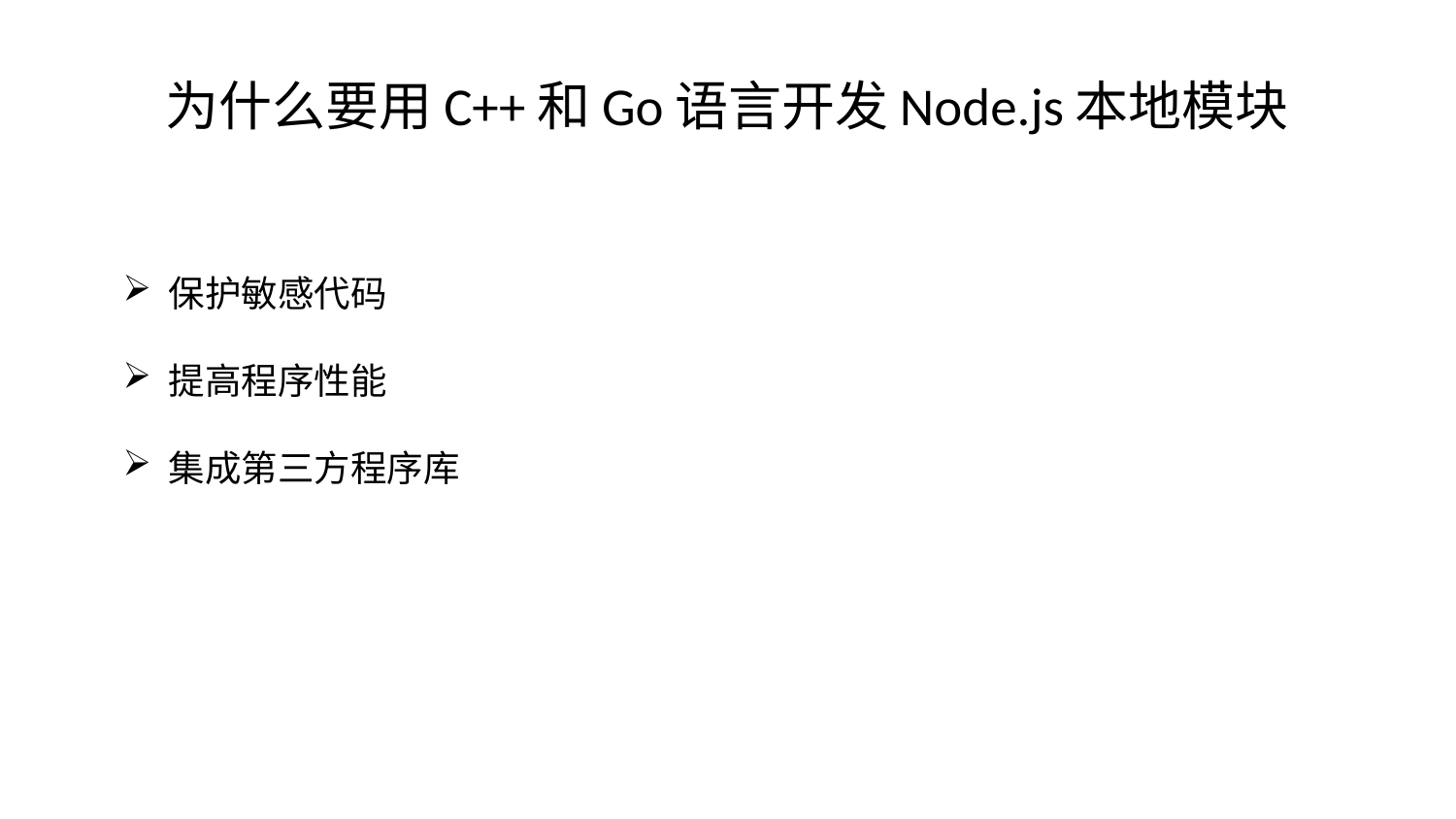

# 为什么要用C++和Go语言开发Node.js本地模块
保护敏感代码

提高程序性能

集成第三方程序库